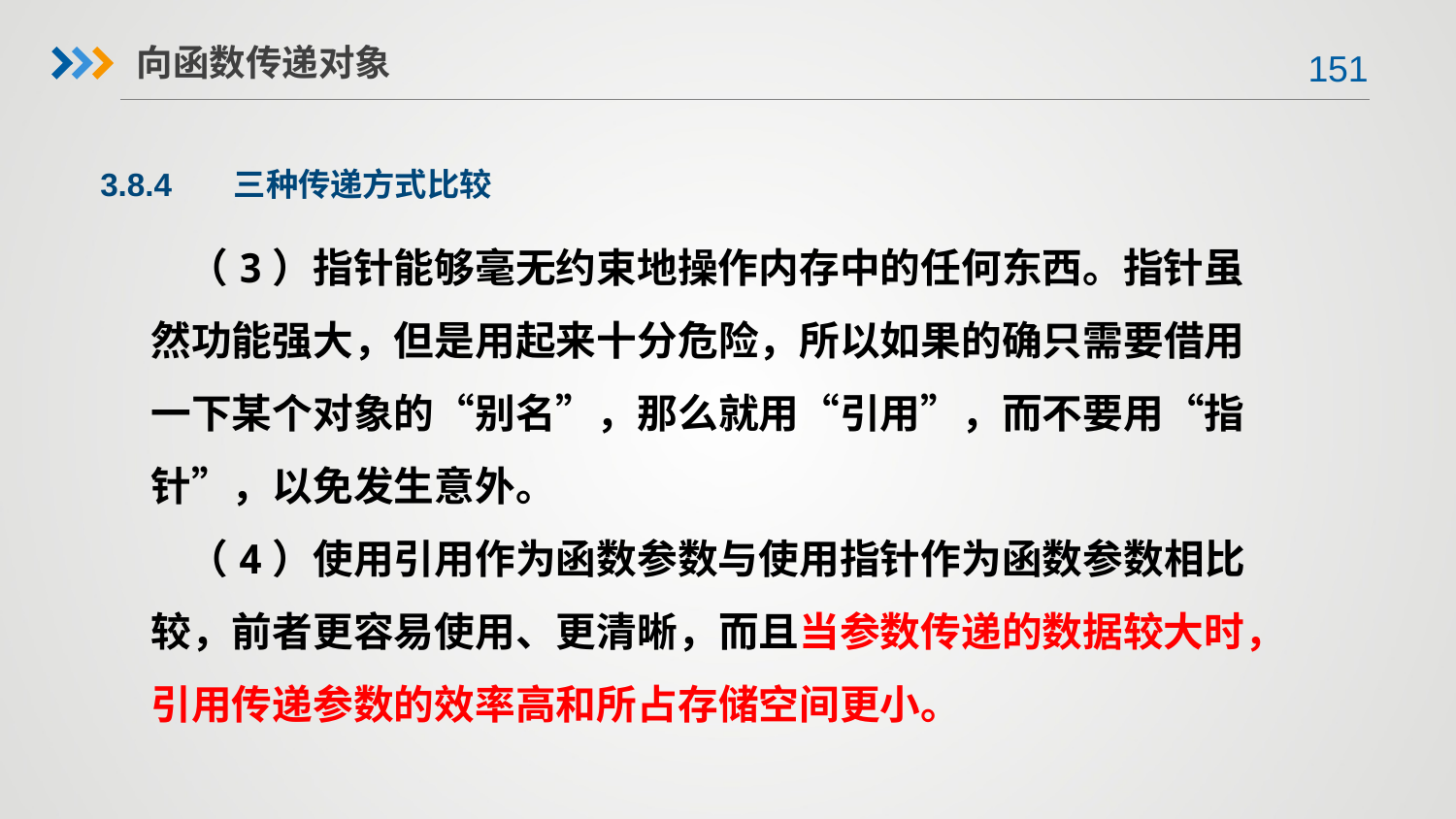

向函数传递对象
3.8.4      三种传递方式比较
   （3）指针能够毫无约束地操作内存中的任何东西。指针虽然功能强大，但是用起来十分危险，所以如果的确只需要借用一下某个对象的“别名”，那么就用“引用”，而不要用“指针”，以免发生意外。
   （4）使用引用作为函数参数与使用指针作为函数参数相比较，前者更容易使用、更清晰，而且当参数传递的数据较大时，引用传递参数的效率高和所占存储空间更小。